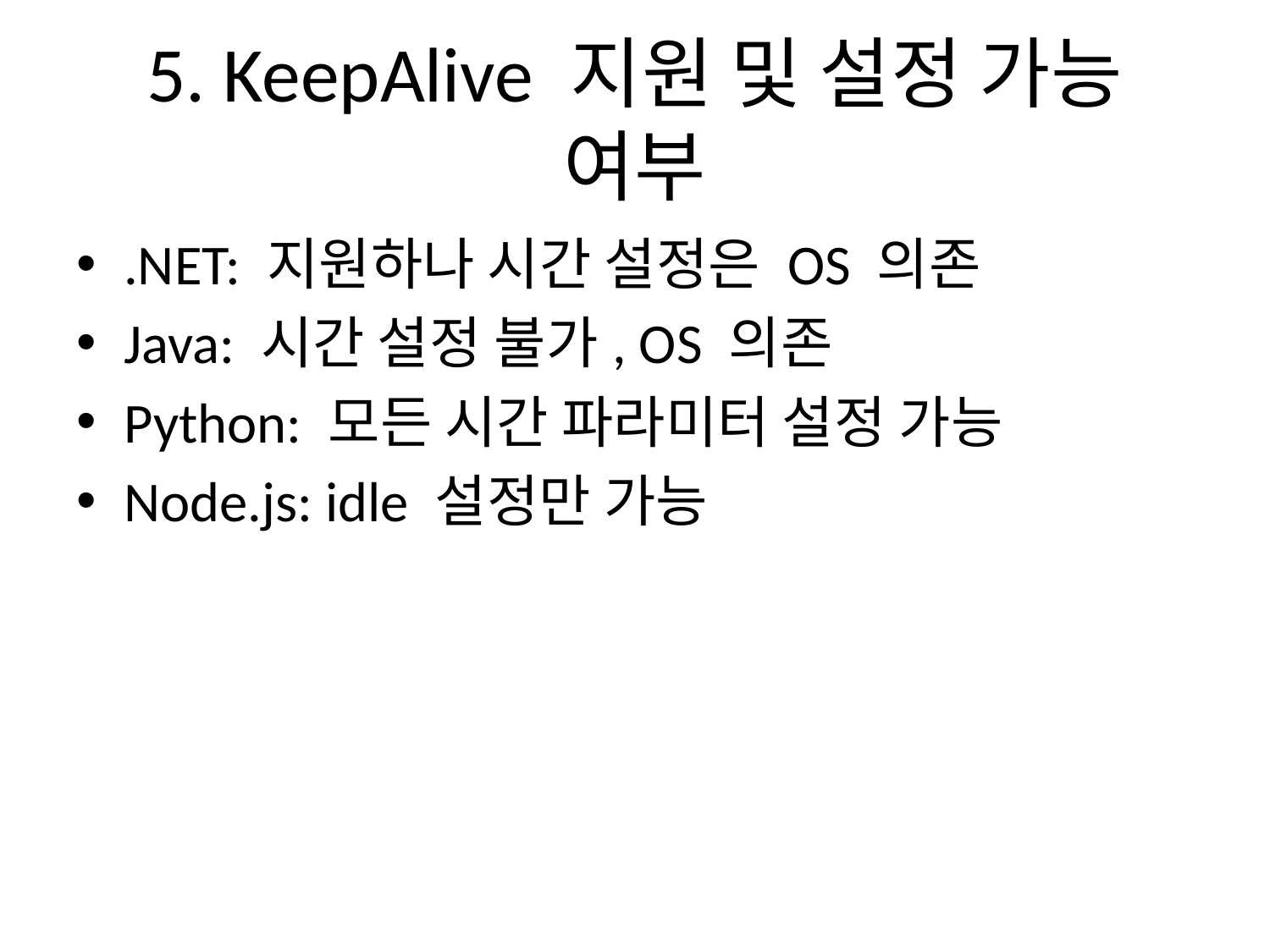

# 5. KeepAlive 지원 및 설정 가능 여부
.NET: 지원하나 시간 설정은 OS 의존
Java: 시간 설정 불가, OS 의존
Python: 모든 시간 파라미터 설정 가능
Node.js: idle 설정만 가능